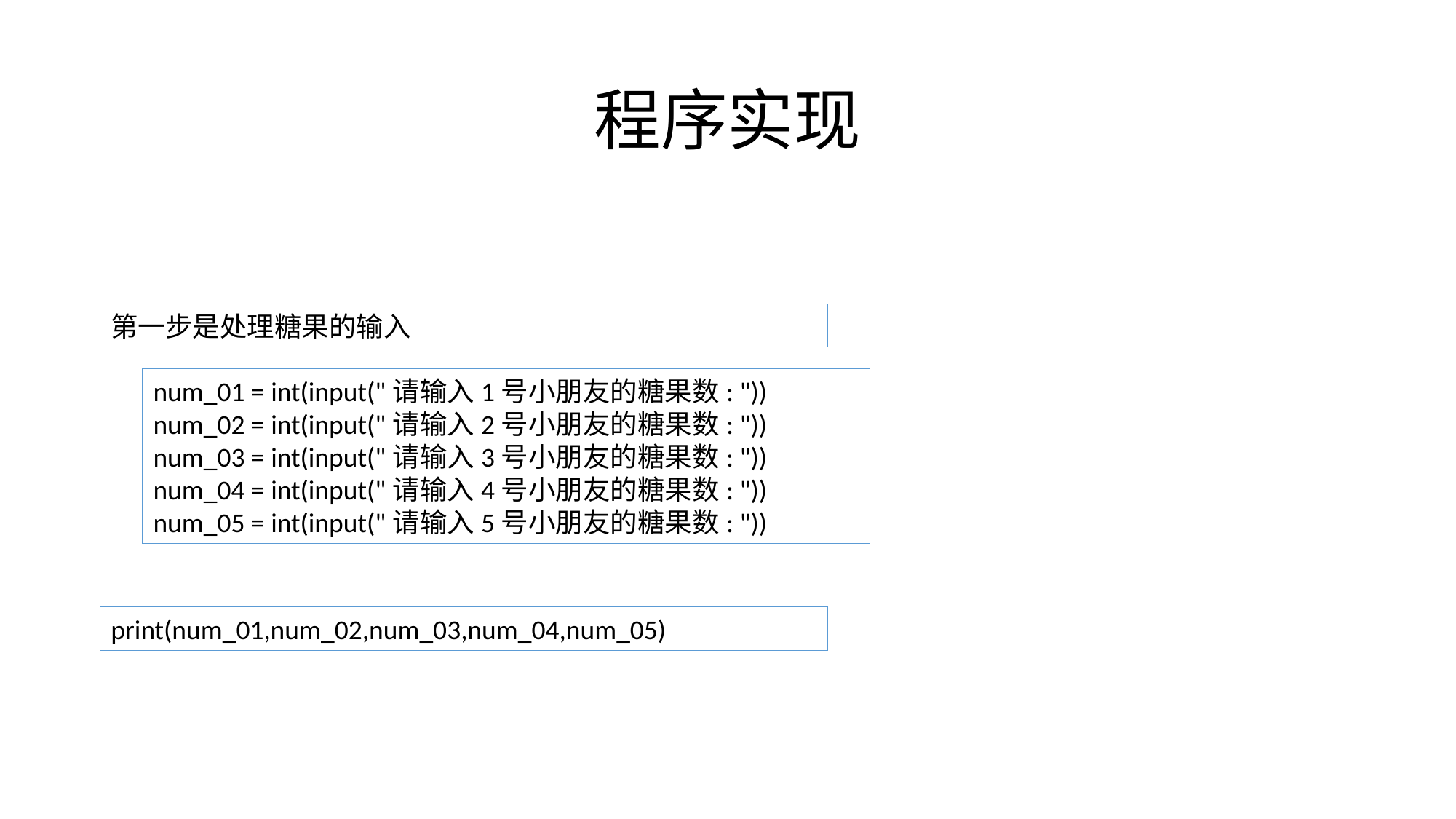

# 程序实现
第一步是处理糖果的输入
num_01 = int(input("请输入1号小朋友的糖果数: "))
num_02 = int(input("请输入2号小朋友的糖果数: "))
num_03 = int(input("请输入3号小朋友的糖果数: "))
num_04 = int(input("请输入4号小朋友的糖果数: "))
num_05 = int(input("请输入5号小朋友的糖果数: "))
print(num_01,num_02,num_03,num_04,num_05)